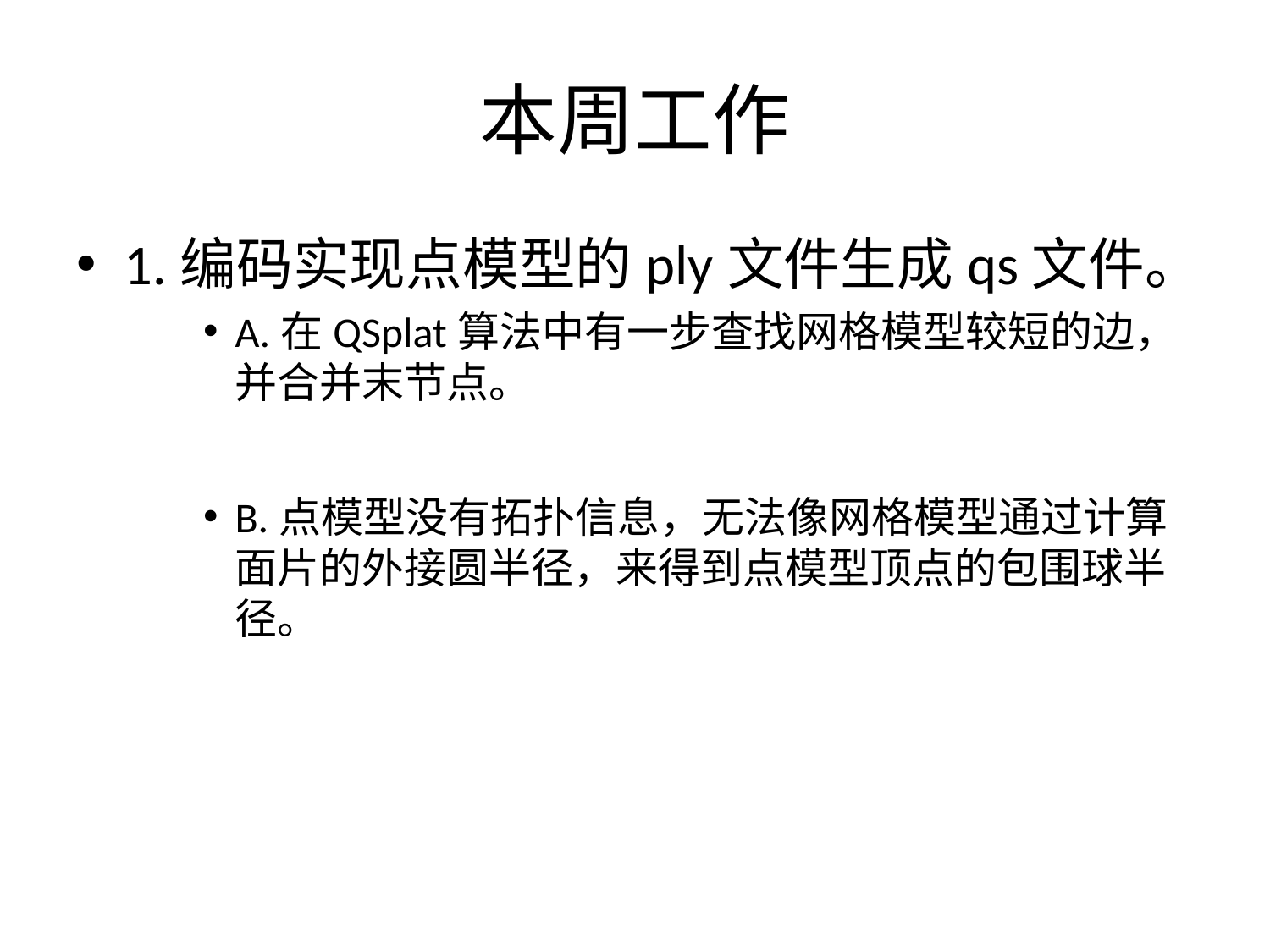

# 本周工作
1.编码实现点模型的ply文件生成qs文件。
A.在QSplat算法中有一步查找网格模型较短的边，并合并末节点。

B.点模型没有拓扑信息，无法像网格模型通过计算面片的外接圆半径，来得到点模型顶点的包围球半径。